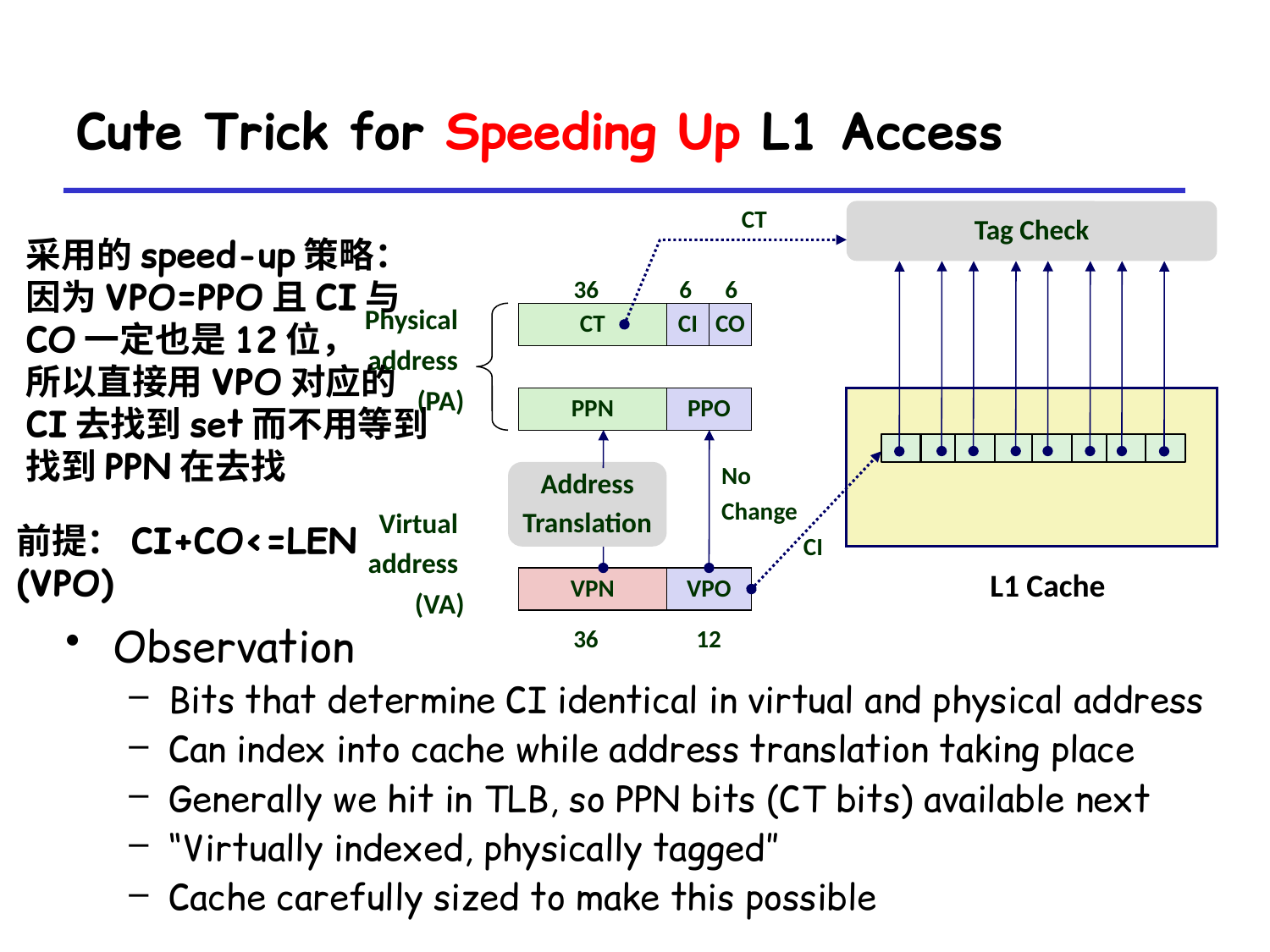

# Cute Trick for Speeding Up L1 Access
CT
Tag Check
采用的speed-up策略：
因为VPO=PPO且CI与
CO一定也是12位，
所以直接用VPO对应的
CI去找到set而不用等到
找到PPN在去找

36
6
6
Physical
address
(PA)

CT
CI
CO
PPN
PPO

No
Change
Address
Translation
Virtual
address
(VA)
前提：CI+CO<=LEN
(VPO)
CI

L1 Cache
VPN
VPO
Observation
Bits that determine CI identical in virtual and physical address
Can index into cache while address translation taking place
Generally we hit in TLB, so PPN bits (CT bits) available next
“Virtually indexed, physically tagged”
Cache carefully sized to make this possible
36
12